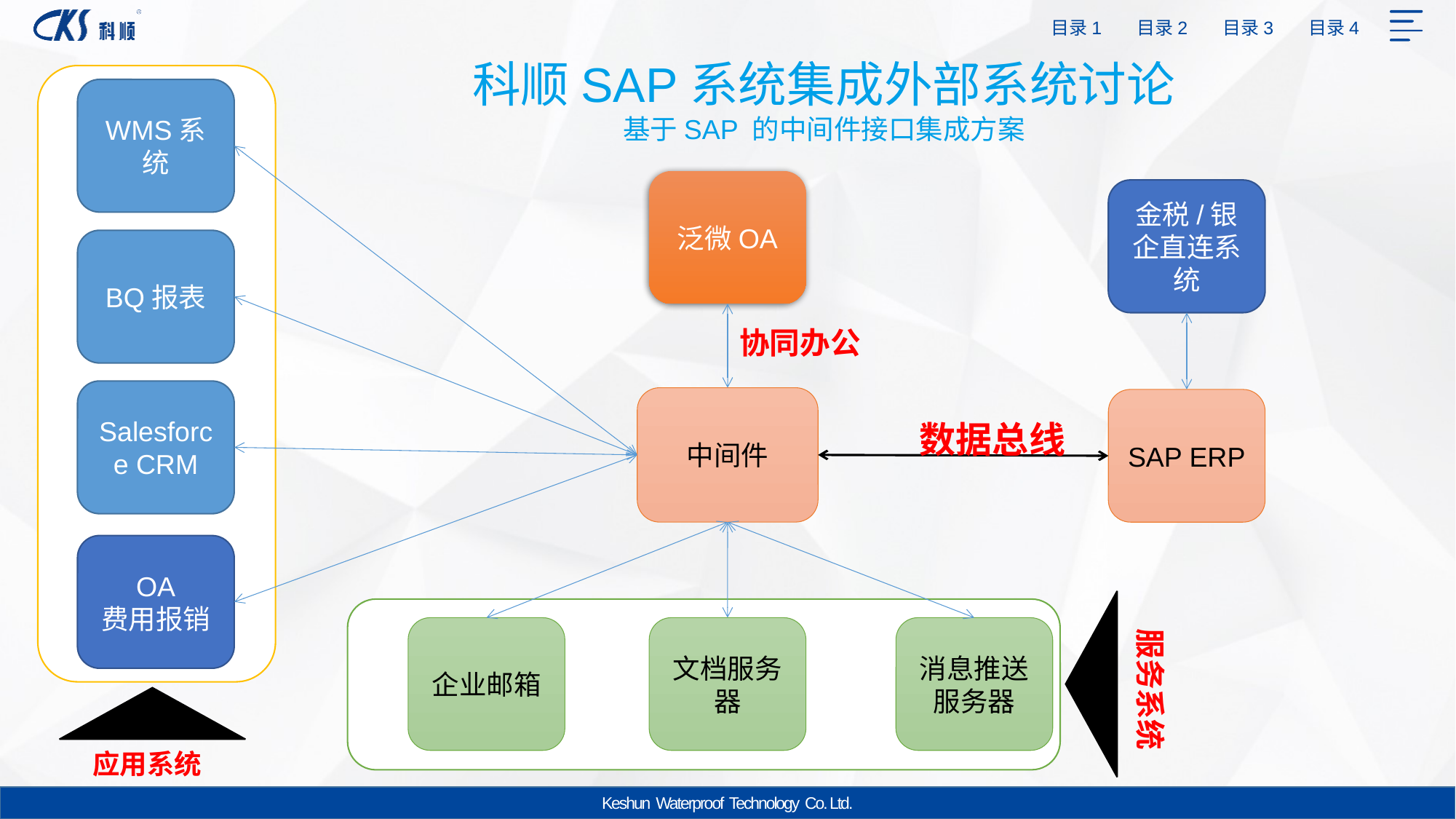

科顺SAP系统集成外部系统讨论
基于SAP 的中间件接口集成方案

WMS系统
泛微OA
金税/银企直连系统
BQ报表
协同办公
Salesforce CRM
中间件
SAP ERP
数据总线
OA
费用报销

企业邮箱
文档服务器
消息推送服务器
服务系统

应用系统

Keshun  Waterproof  Technology  Co. Ltd.